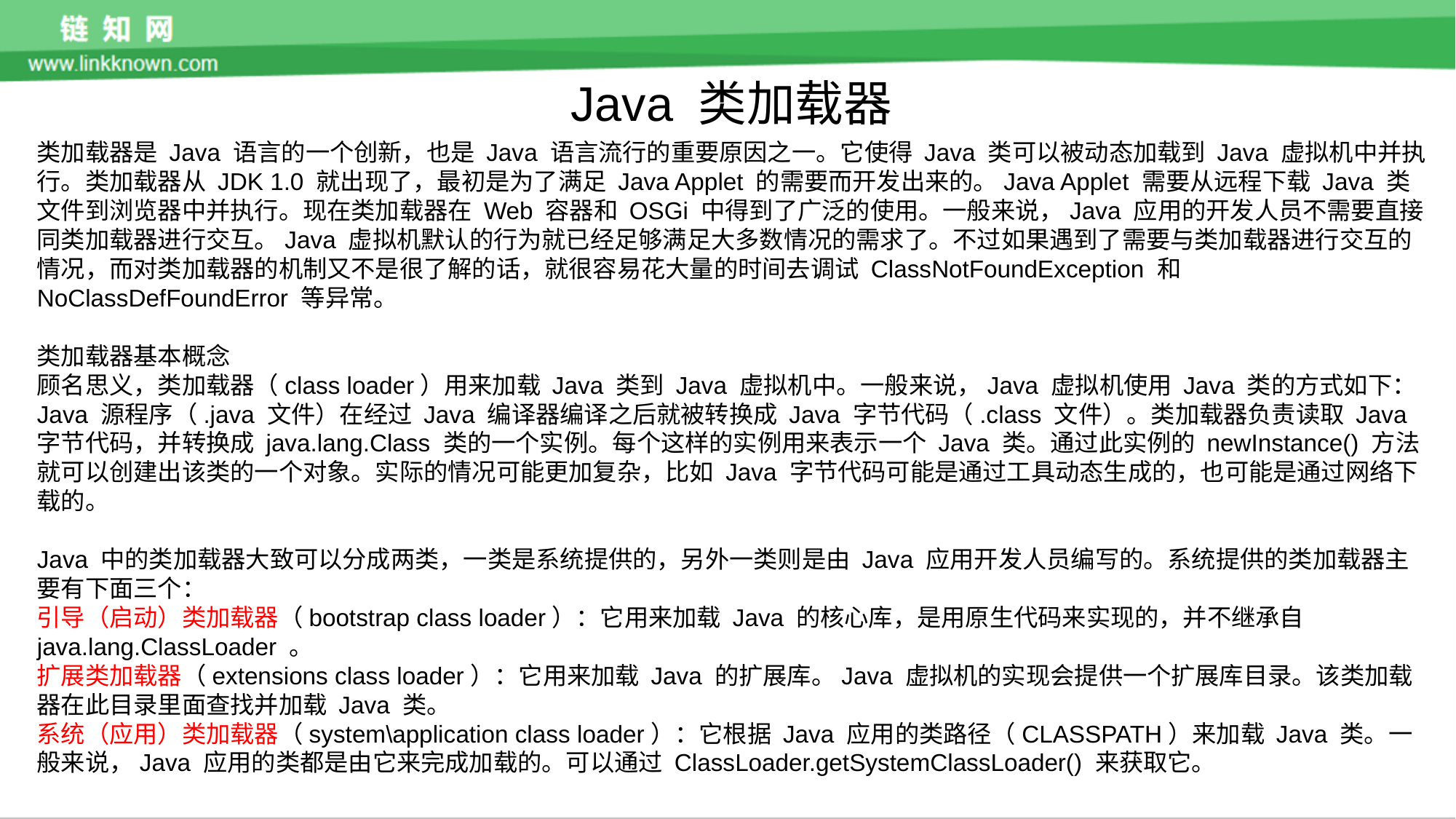

Java 类加载器
类加载器是 Java 语言的一个创新，也是 Java 语言流行的重要原因之一。它使得 Java 类可以被动态加载到 Java 虚拟机中并执行。类加载器从 JDK 1.0 就出现了，最初是为了满足 Java Applet 的需要而开发出来的。Java Applet 需要从远程下载 Java 类文件到浏览器中并执行。现在类加载器在 Web 容器和 OSGi 中得到了广泛的使用。一般来说，Java 应用的开发人员不需要直接同类加载器进行交互。Java 虚拟机默认的行为就已经足够满足大多数情况的需求了。不过如果遇到了需要与类加载器进行交互的情况，而对类加载器的机制又不是很了解的话，就很容易花大量的时间去调试 ClassNotFoundException 和 NoClassDefFoundError 等异常。

类加载器基本概念
顾名思义，类加载器（class loader）用来加载 Java 类到 Java 虚拟机中。一般来说，Java 虚拟机使用 Java 类的方式如下：Java 源程序（.java 文件）在经过 Java 编译器编译之后就被转换成 Java 字节代码（.class 文件）。类加载器负责读取 Java 字节代码，并转换成 java.lang.Class 类的一个实例。每个这样的实例用来表示一个 Java 类。通过此实例的 newInstance() 方法就可以创建出该类的一个对象。实际的情况可能更加复杂，比如 Java 字节代码可能是通过工具动态生成的，也可能是通过网络下载的。

Java 中的类加载器大致可以分成两类，一类是系统提供的，另外一类则是由 Java 应用开发人员编写的。系统提供的类加载器主要有下面三个：
引导（启动）类加载器（bootstrap class loader）：它用来加载 Java 的核心库，是用原生代码来实现的，并不继承自 java.lang.ClassLoader 。
扩展类加载器（extensions class loader）：它用来加载 Java 的扩展库。Java 虚拟机的实现会提供一个扩展库目录。该类加载器在此目录里面查找并加载 Java 类。
系统（应用）类加载器（system\application class loader）：它根据 Java 应用的类路径（CLASSPATH）来加载 Java 类。一般来说，Java 应用的类都是由它来完成加载的。可以通过 ClassLoader.getSystemClassLoader() 来获取它。